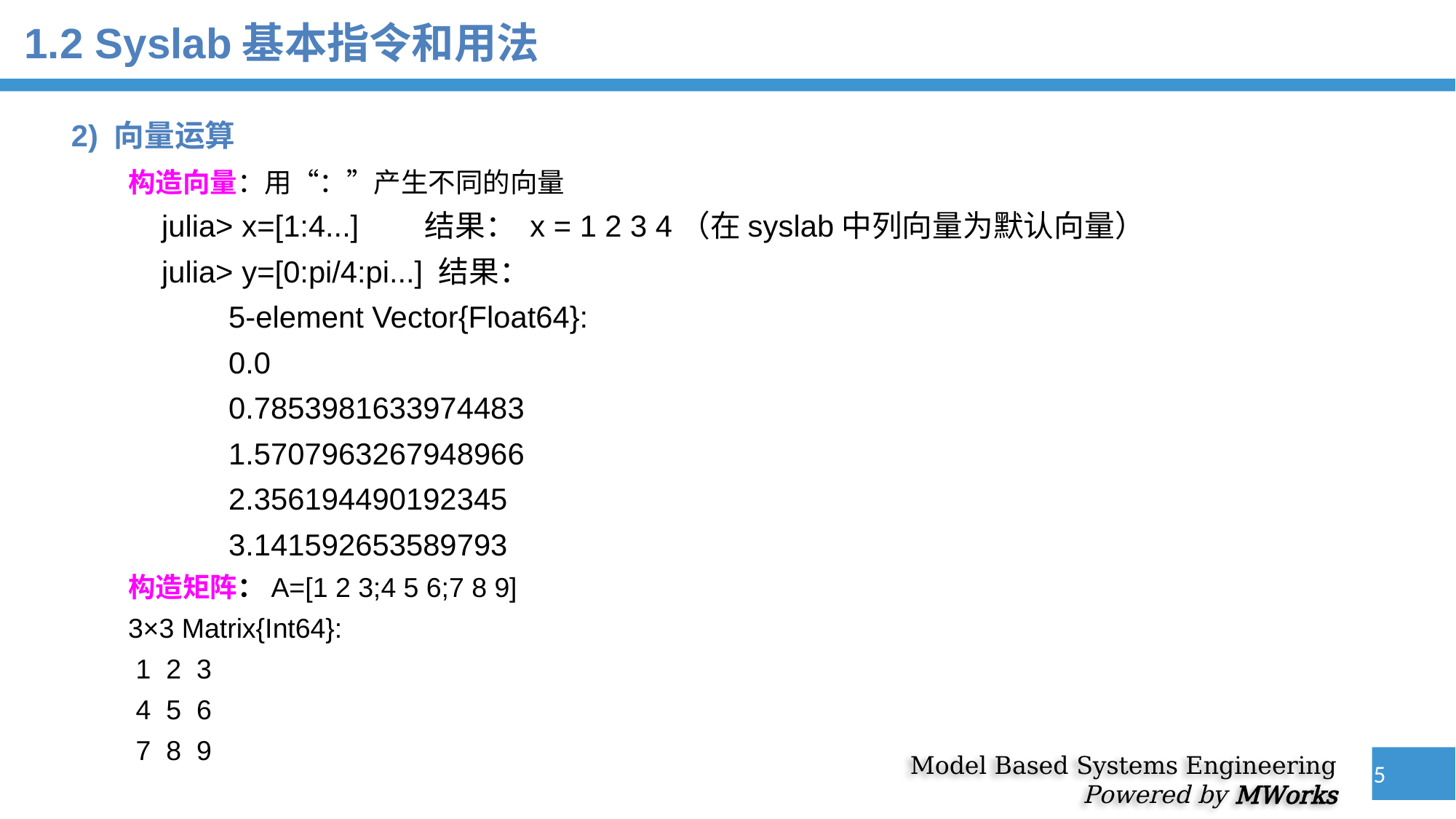

1.2 Syslab基本指令和用法
      2) 向量运算
构造向量：用“：”产生不同的向量
    julia> x=[1:4...]       结果： x = 1 2 3 4（在syslab中列向量为默认向量）
    julia> y=[0:pi/4:pi...] 结果：
            5-element Vector{Float64}:
            0.0
            0.7853981633974483
            1.5707963267948966
            2.356194490192345
            3.141592653589793
构造矩阵：A=[1 2 3;4 5 6;7 8 9]
3×3 Matrix{Int64}:
 1  2  3
 4  5  6
 7  8  9